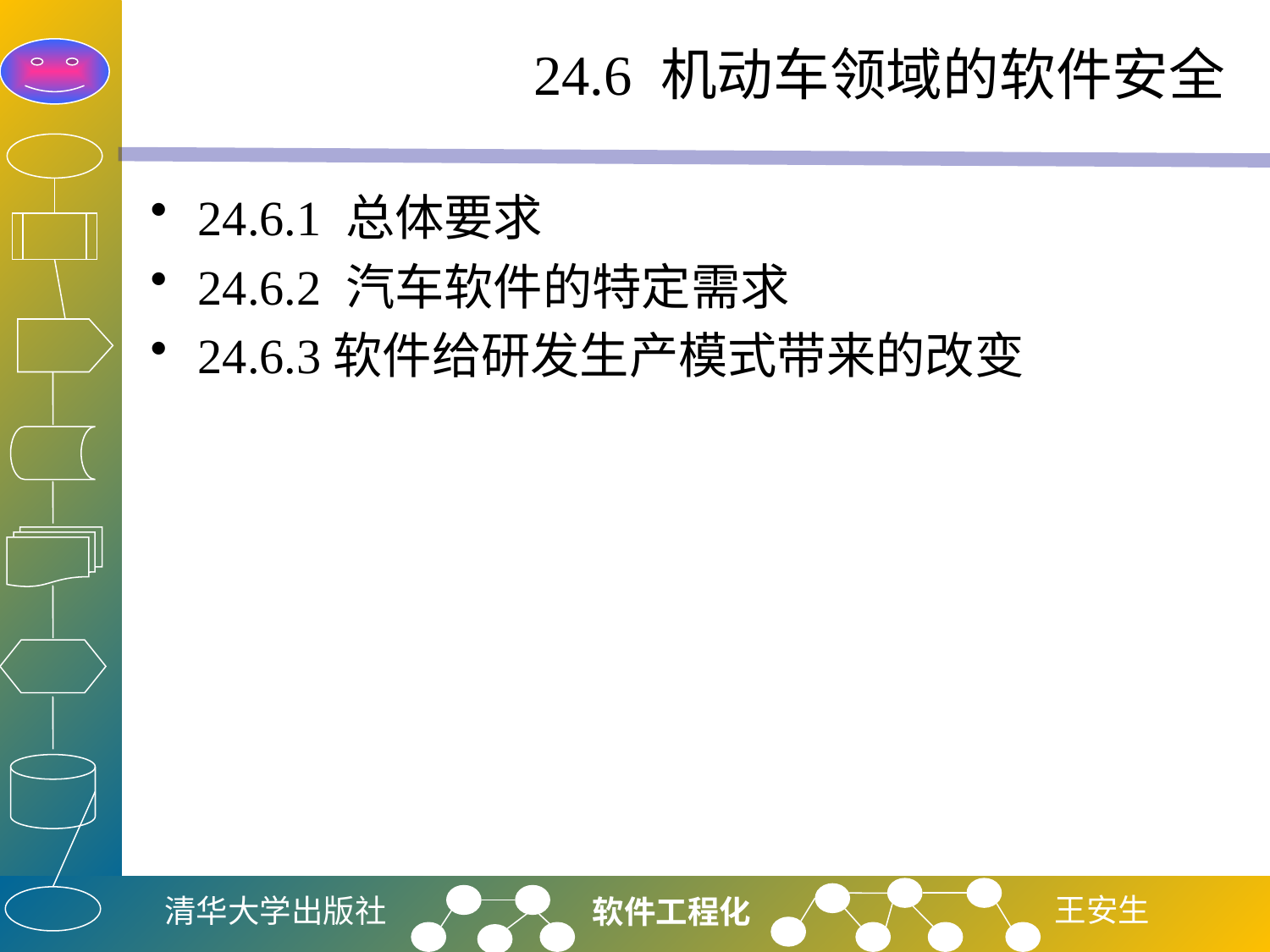

# 24.6 机动车领域的软件安全
24.6.1 总体要求
24.6.2 汽车软件的特定需求
24.6.3软件给研发生产模式带来的改变